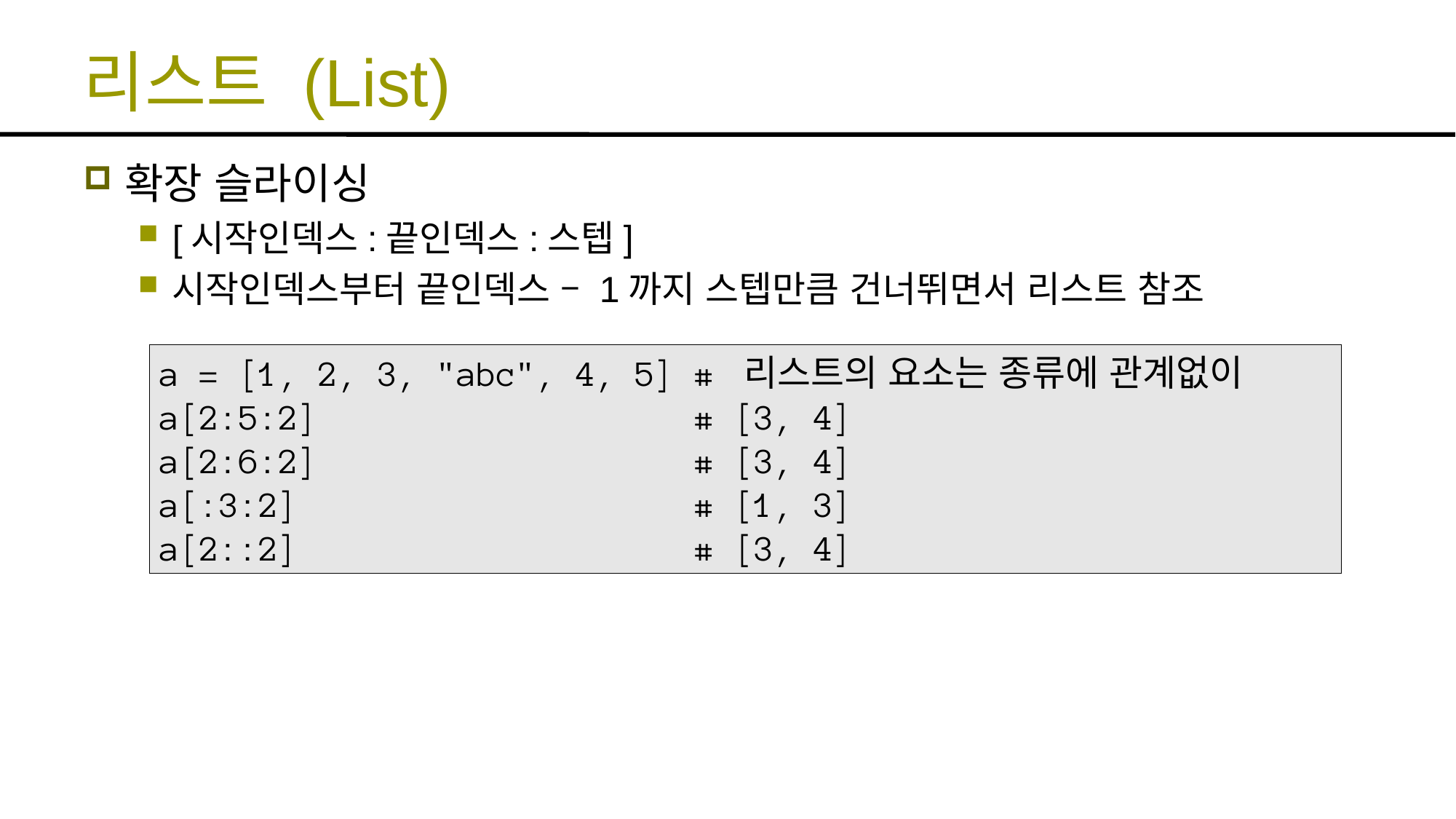

# 리스트 (List)
확장 슬라이싱
[시작인덱스:끝인덱스:스텝]
시작인덱스부터 끝인덱스 – 1까지 스텝만큼 건너뛰면서 리스트 참조

a = [1, 2, 3, "abc", 4, 5] # 리스트의 요소는 종류에 관계없이
a[2:5:2]                   # [3, 4]
a[2:6:2]                   # [3, 4]
a[:3:2]                    # [1, 3]
a[2::2]                    # [3, 4]